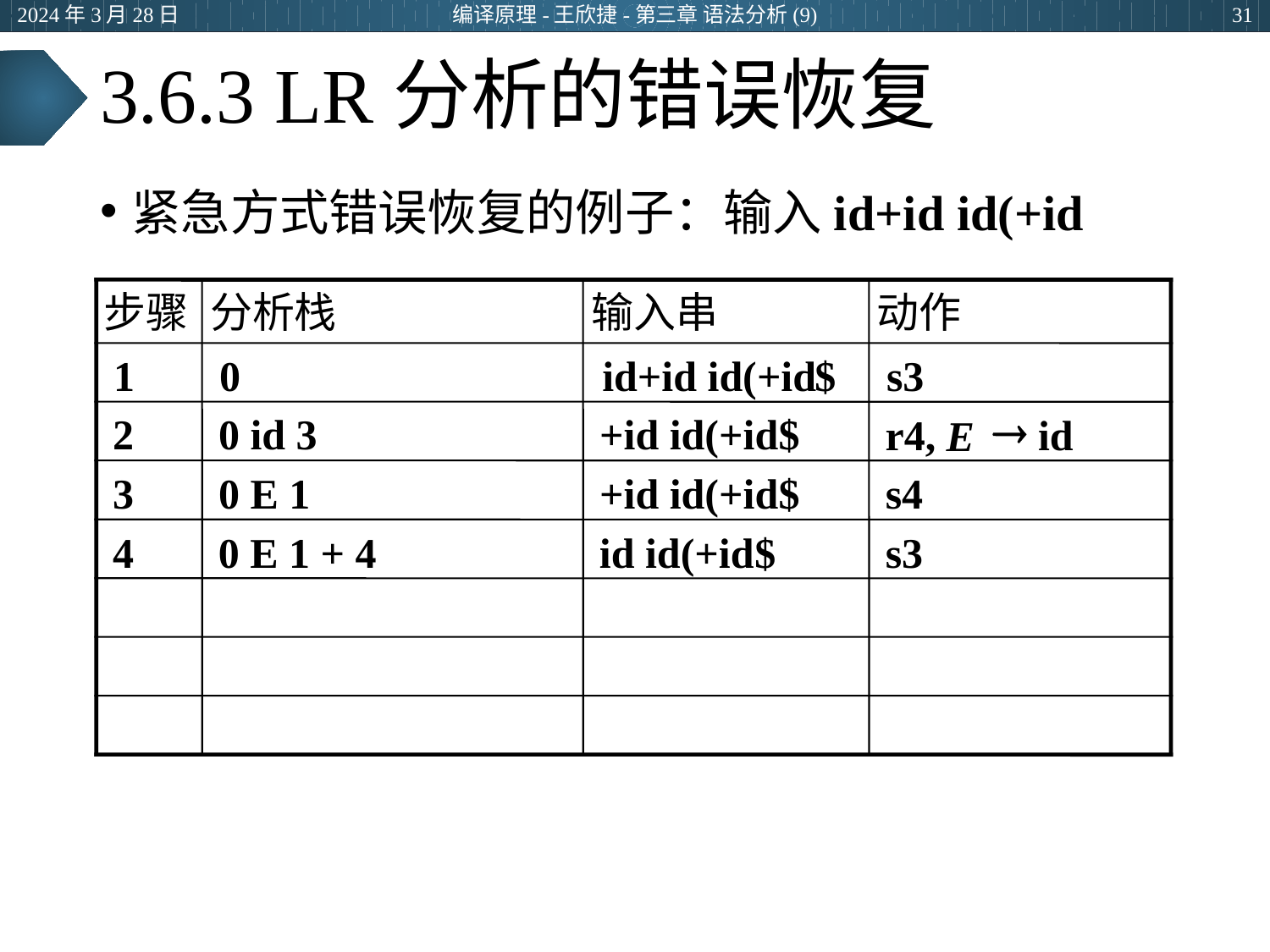

2024年3月28日
编译原理-王欣捷-第三章 语法分析(9)
31
# 3.6.3 LR分析的错误恢复
紧急方式错误恢复的例子：输入id+id id(+id

步骤
分析栈
输入串
动作
1
0
id+id
id(+id
$
s3
→
2
0 id 3
+id id(+id
$
r4,
id
E
3
0 E 1
+id id(+id
$
s4
4
0 E 1 + 4
id id(+id
$
s3